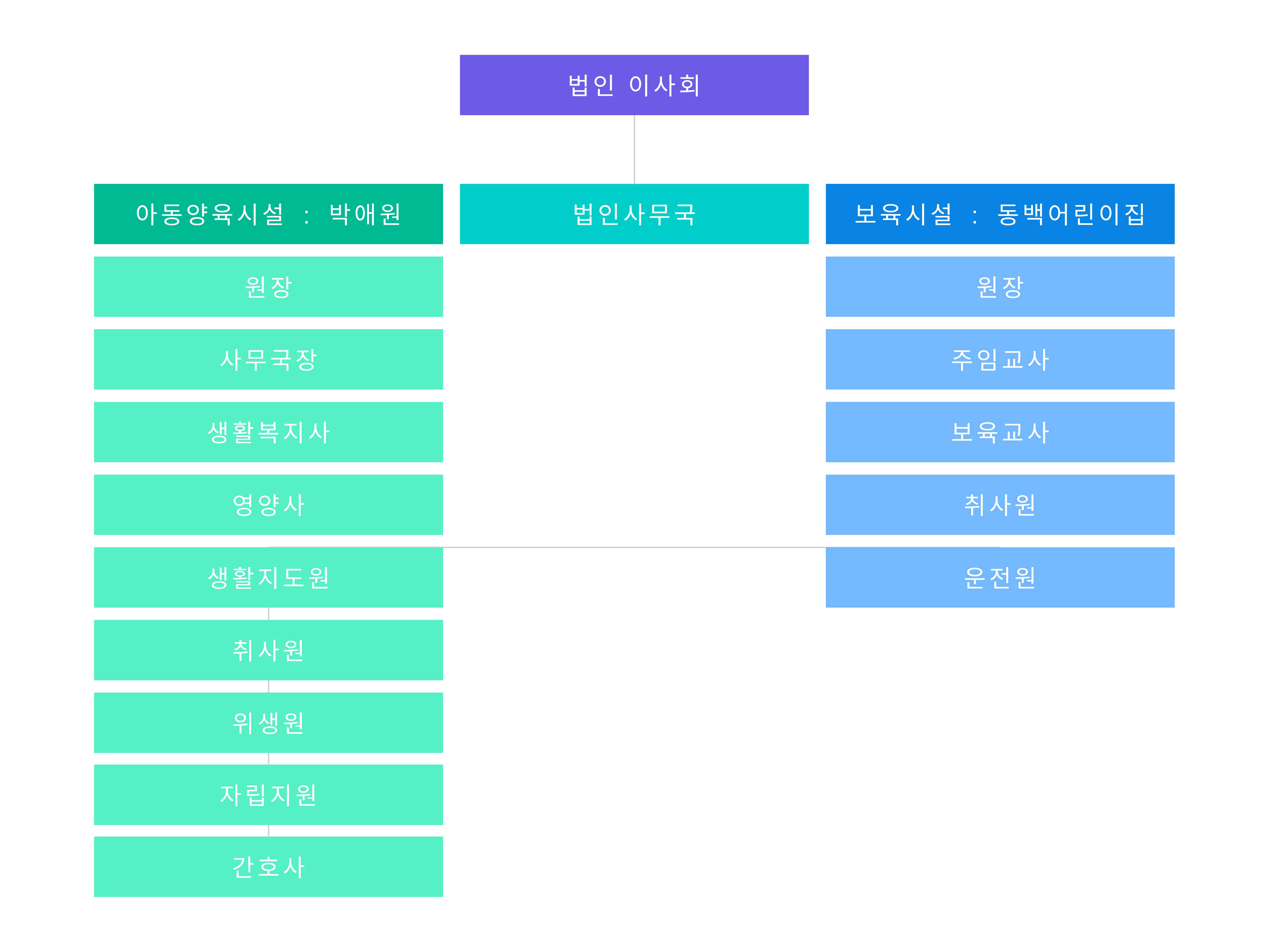

법인 이사회
아동양육시설 : 박애원
법인사무국
보육시설 : 동백어린이집
원장
원장
사무국장
주임교사
생활복지사
보육교사
취사원
영양사
생활지도원
운전원
취사원
위생원
자립지원
간호사